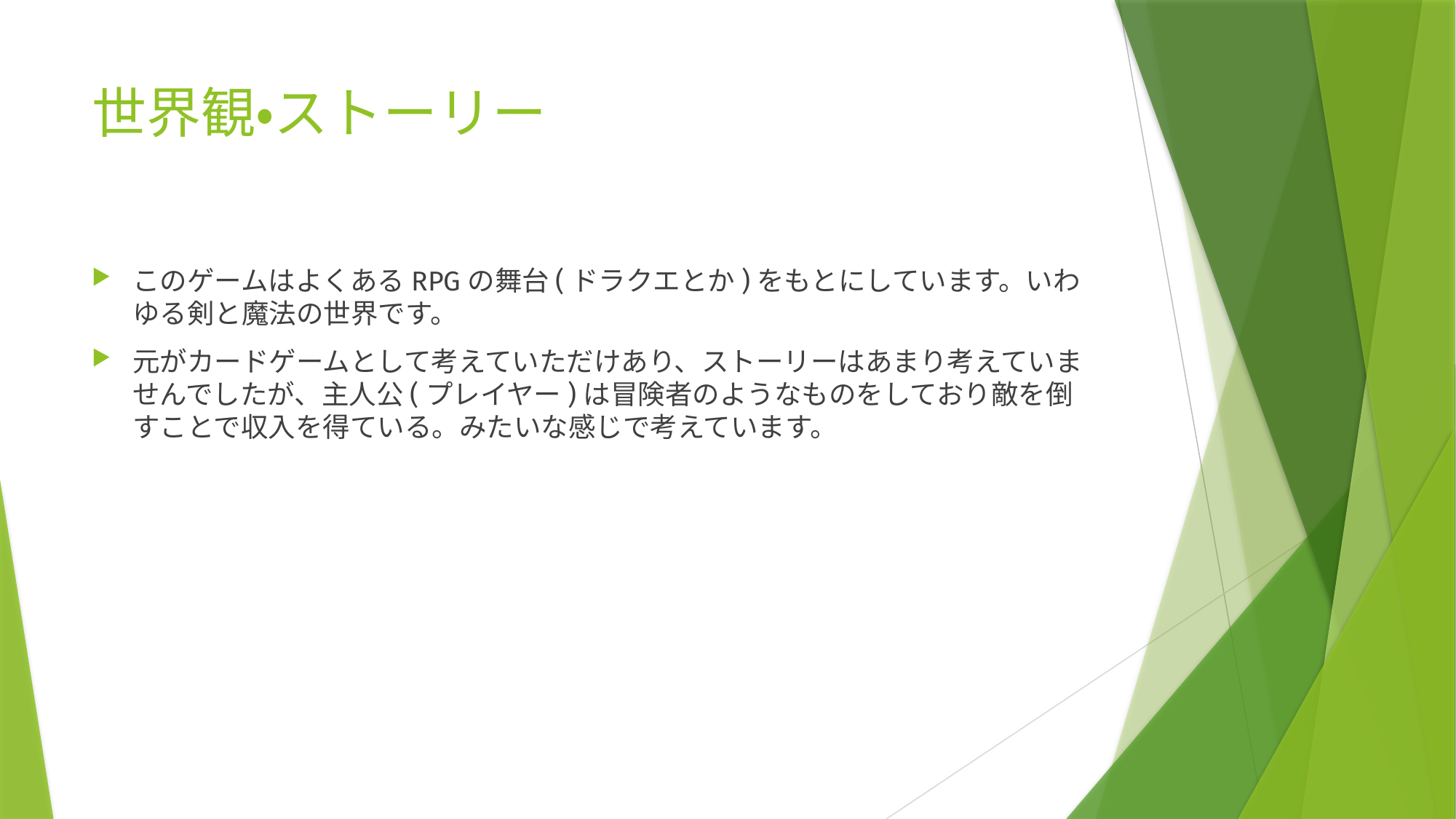

# 世界観・ストーリー
このゲームはよくあるRPGの舞台(ドラクエとか)をもとにしています。いわゆる剣と魔法の世界です。
元がカードゲームとして考えていただけあり、ストーリーはあまり考えていませんでしたが、主人公(プレイヤー)は冒険者のようなものをしており敵を倒すことで収入を得ている。みたいな感じで考えています。